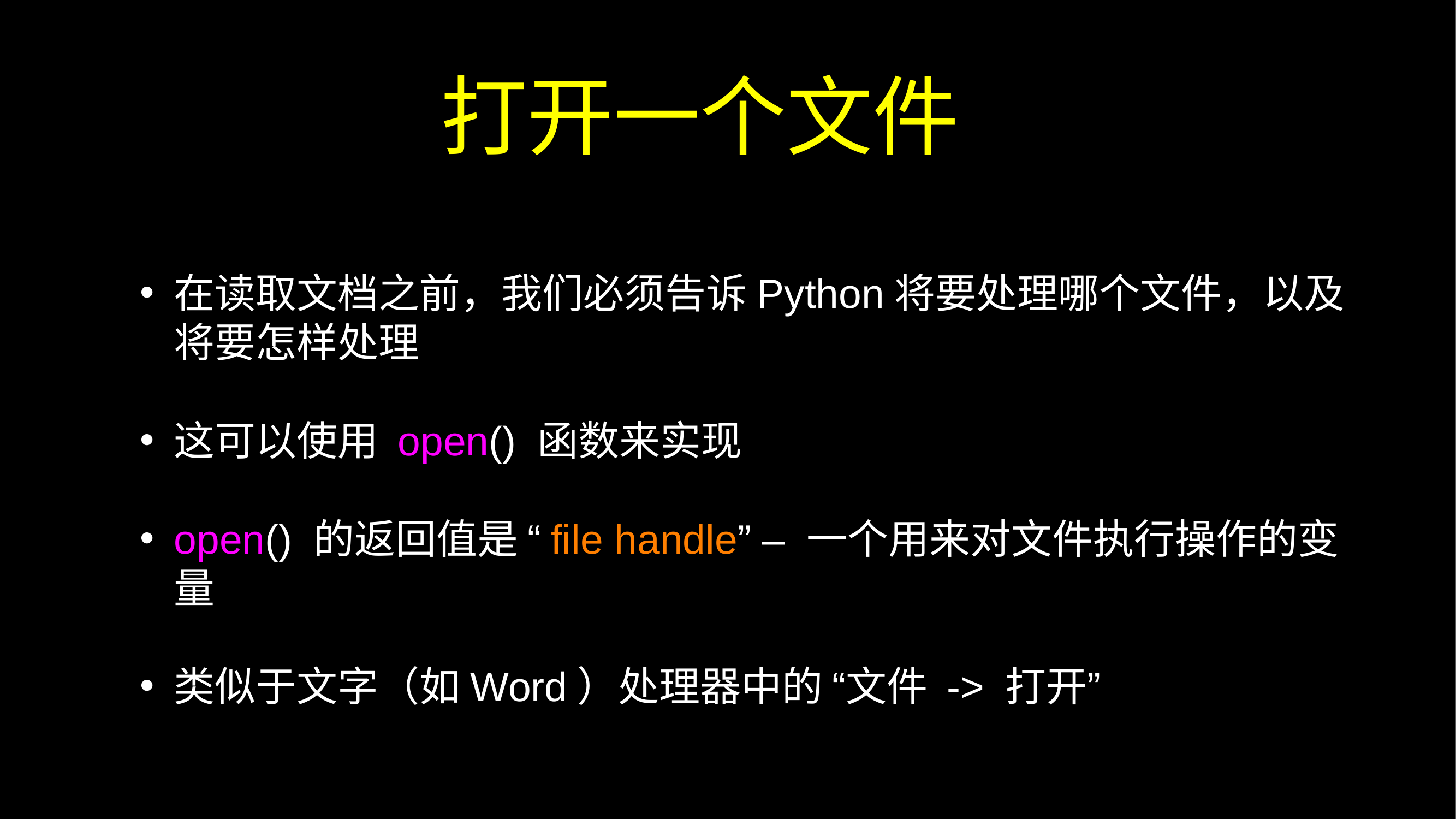

# 打开一个文件
在读取文档之前，我们必须告诉Python将要处理哪个文件，以及将要怎样处理

这可以使用 open() 函数来实现

open() 的返回值是 “file handle” – 一个用来对文件执行操作的变量

类似于文字（如Word）处理器中的 “文件 -> 打开”